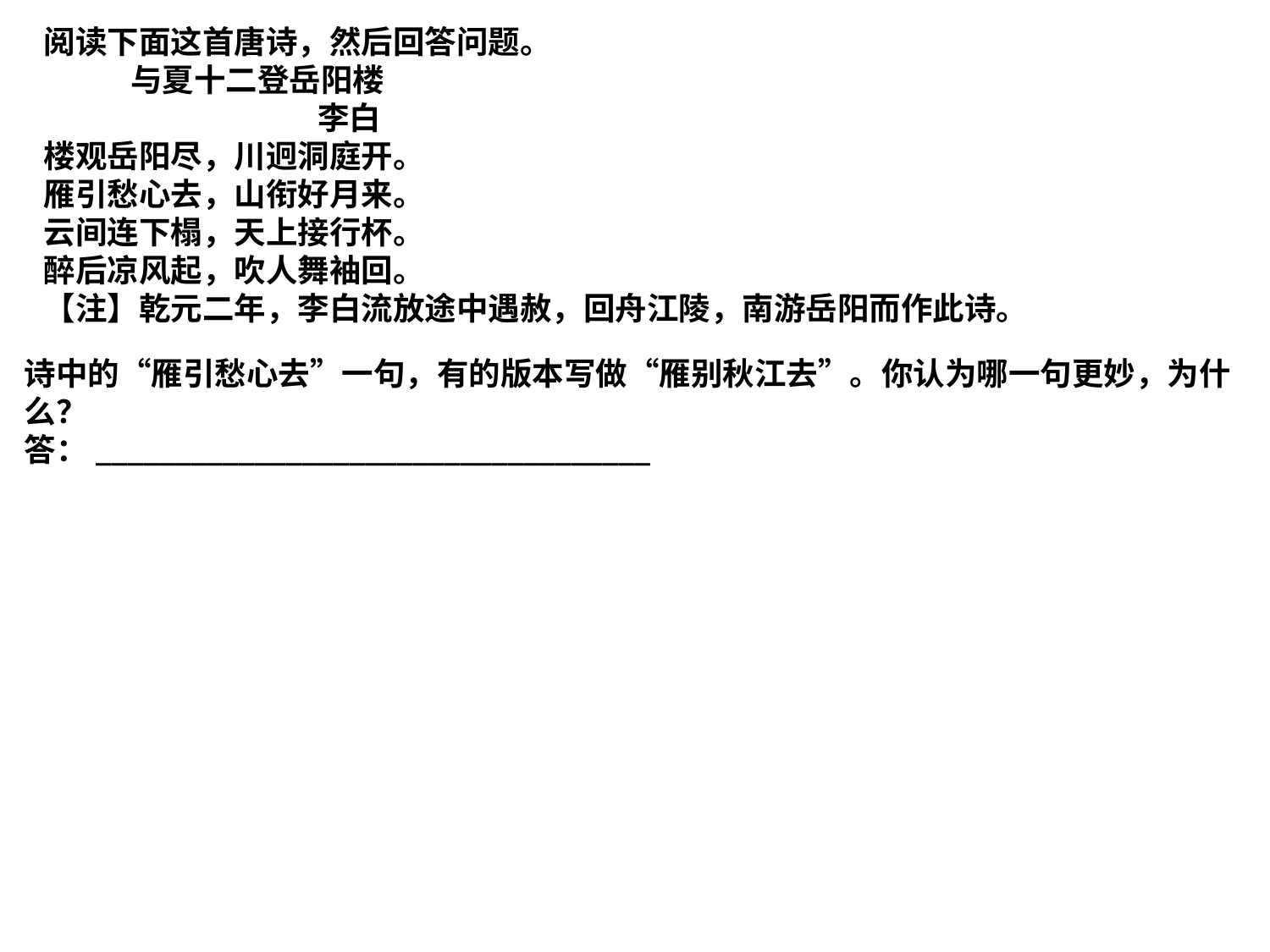

阅读下面这首唐诗，然后回答问题。
           与夏十二登岳阳楼
                                     李白
楼观岳阳尽，川迥洞庭开。
雁引愁心去，山衔好月来。
云间连下榻，天上接行杯。
醉后凉风起，吹人舞袖回。
【注】乾元二年，李白流放途中遇赦，回舟江陵，南游岳阳而作此诗。
诗中的“雁引愁心去”一句，有的版本写做“雁别秋江去”。你认为哪一句更妙，为什么？
答：___________________________________